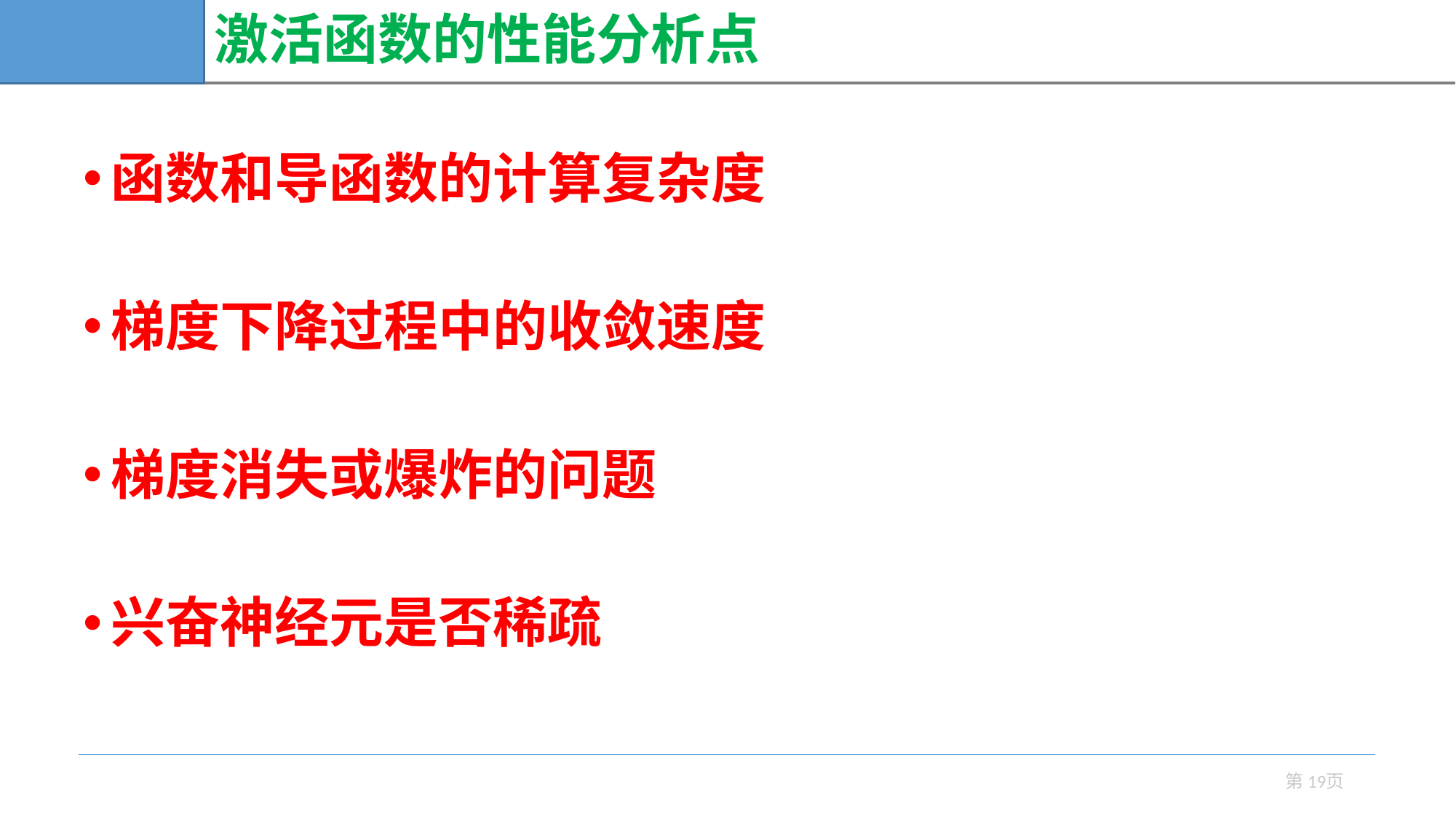

# 激活函数的性能分析点

函数和导函数的计算复杂度

梯度下降过程中的收敛速度

梯度消失或爆炸的问题

兴奋神经元是否稀疏
第19页